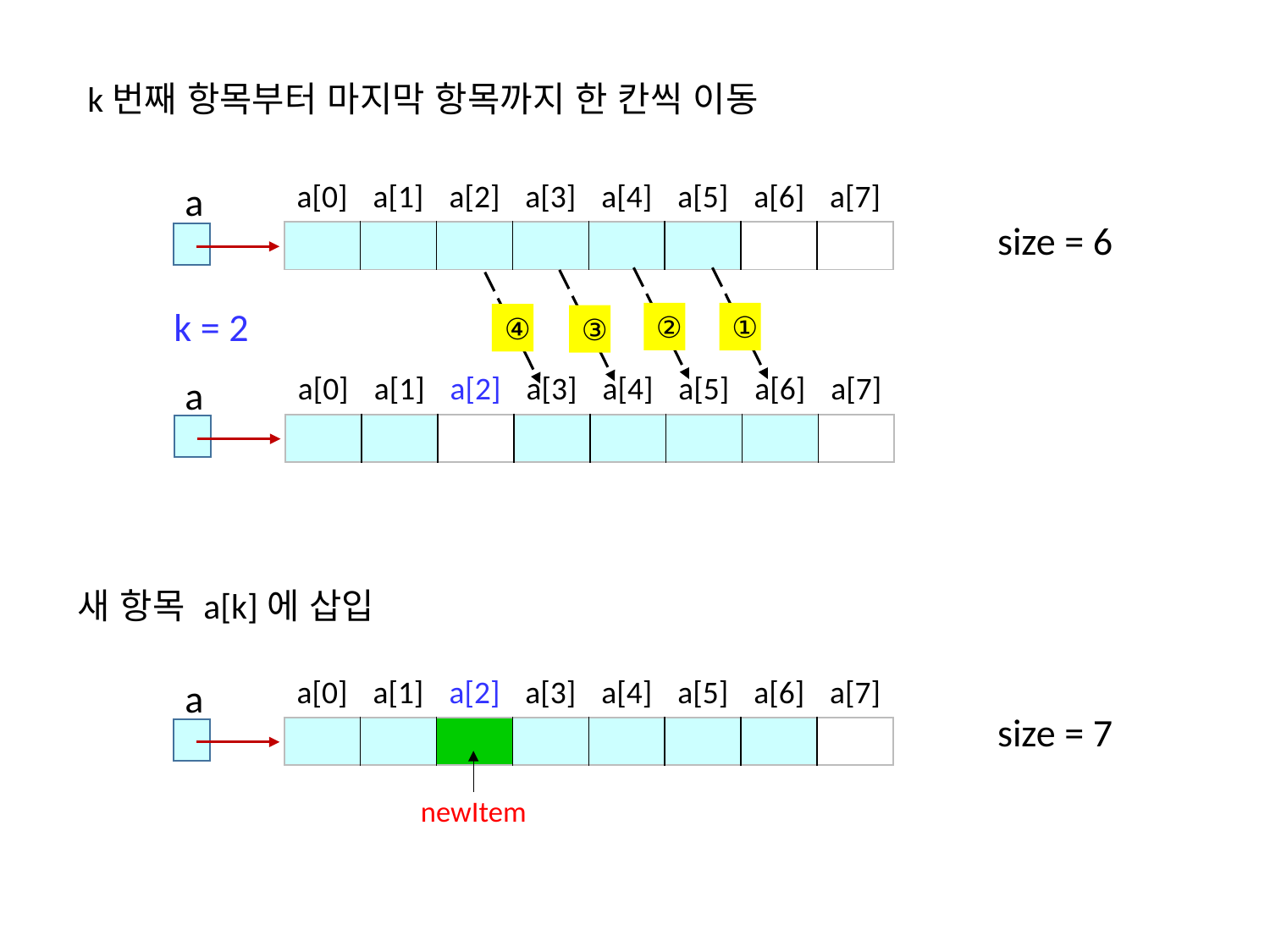

k번째 항목부터 마지막 항목까지 한 칸씩 이동
a
| a[0] | a[1] | a[2] | a[3] | a[4] | a[5] | a[6] | a[7] |
| --- | --- | --- | --- | --- | --- | --- | --- |
size = 6
|  |  |  |  |  |  |  |  |
| --- | --- | --- | --- | --- | --- | --- | --- |

k = 2
②
①
④
③
a
| a[0] | a[1] | a[2] | a[3] | a[4] | a[5] | a[6] | a[7] |
| --- | --- | --- | --- | --- | --- | --- | --- |
|  |  |  |  |  |  |  |  |
| --- | --- | --- | --- | --- | --- | --- | --- |

새 항목 a[k]에 삽입
a
| a[0] | a[1] | a[2] | a[3] | a[4] | a[5] | a[6] | a[7] |
| --- | --- | --- | --- | --- | --- | --- | --- |
size = 7
|  |  |  |  |  |  |  |  |
| --- | --- | --- | --- | --- | --- | --- | --- |

newItem